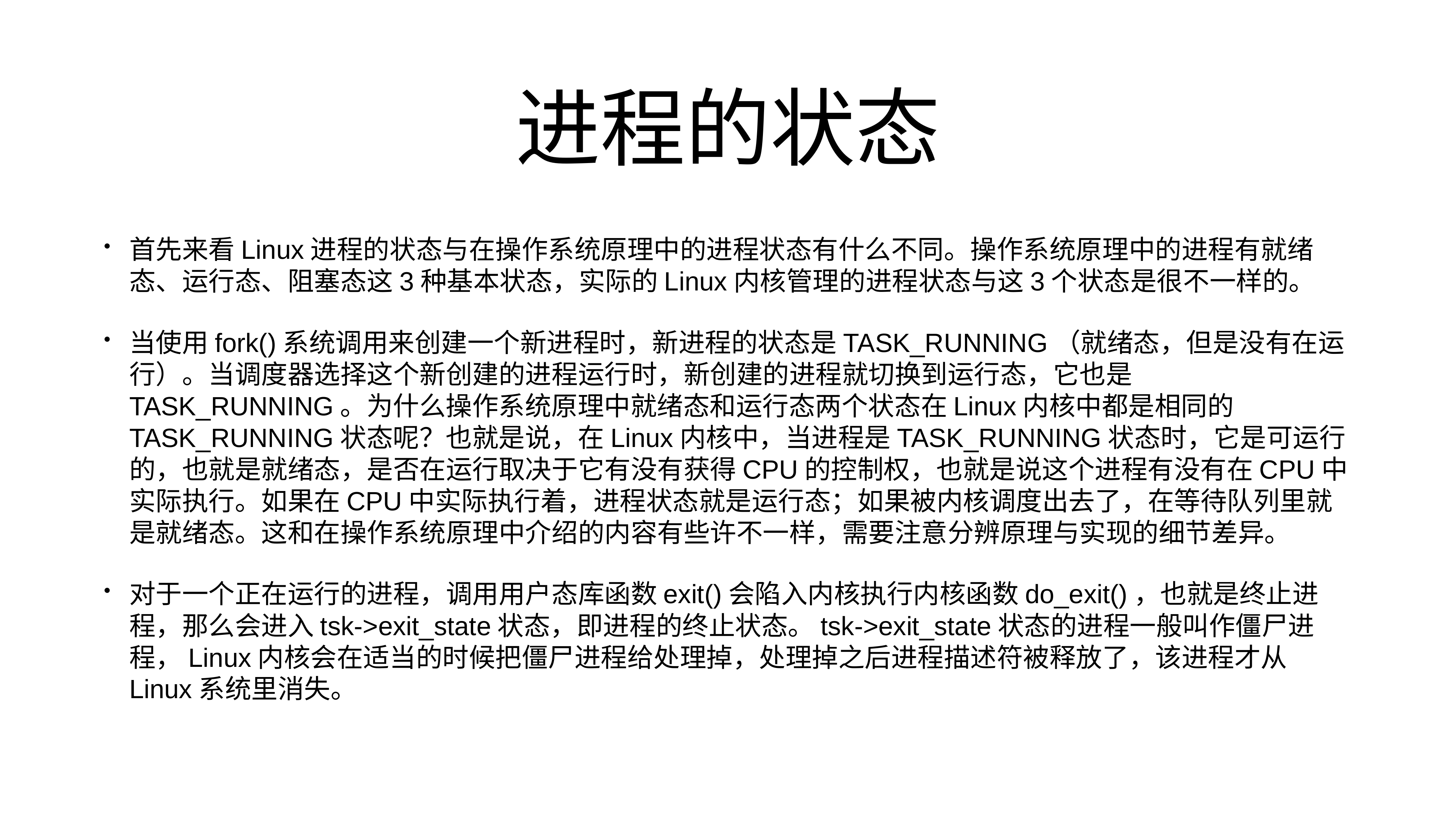

# 进程的状态
首先来看Linux进程的状态与在操作系统原理中的进程状态有什么不同。操作系统原理中的进程有就绪态、运行态、阻塞态这3种基本状态，实际的Linux内核管理的进程状态与这3个状态是很不一样的。
当使用fork()系统调用来创建一个新进程时，新进程的状态是TASK_RUNNING（就绪态，但是没有在运行）。当调度器选择这个新创建的进程运行时，新创建的进程就切换到运行态，它也是TASK_RUNNING。为什么操作系统原理中就绪态和运行态两个状态在Linux内核中都是相同的TASK_RUNNING状态呢？也就是说，在Linux内核中，当进程是TASK_RUNNING状态时，它是可运行的，也就是就绪态，是否在运行取决于它有没有获得CPU的控制权，也就是说这个进程有没有在CPU中实际执行。如果在CPU中实际执行着，进程状态就是运行态；如果被内核调度出去了，在等待队列里就是就绪态。这和在操作系统原理中介绍的内容有些许不一样，需要注意分辨原理与实现的细节差异。
对于一个正在运行的进程，调用用户态库函数exit()会陷入内核执行内核函数do_exit()，也就是终止进程，那么会进入tsk->exit_state状态，即进程的终止状态。tsk->exit_state状态的进程一般叫作僵尸进程，Linux内核会在适当的时候把僵尸进程给处理掉，处理掉之后进程描述符被释放了，该进程才从Linux系统里消失。